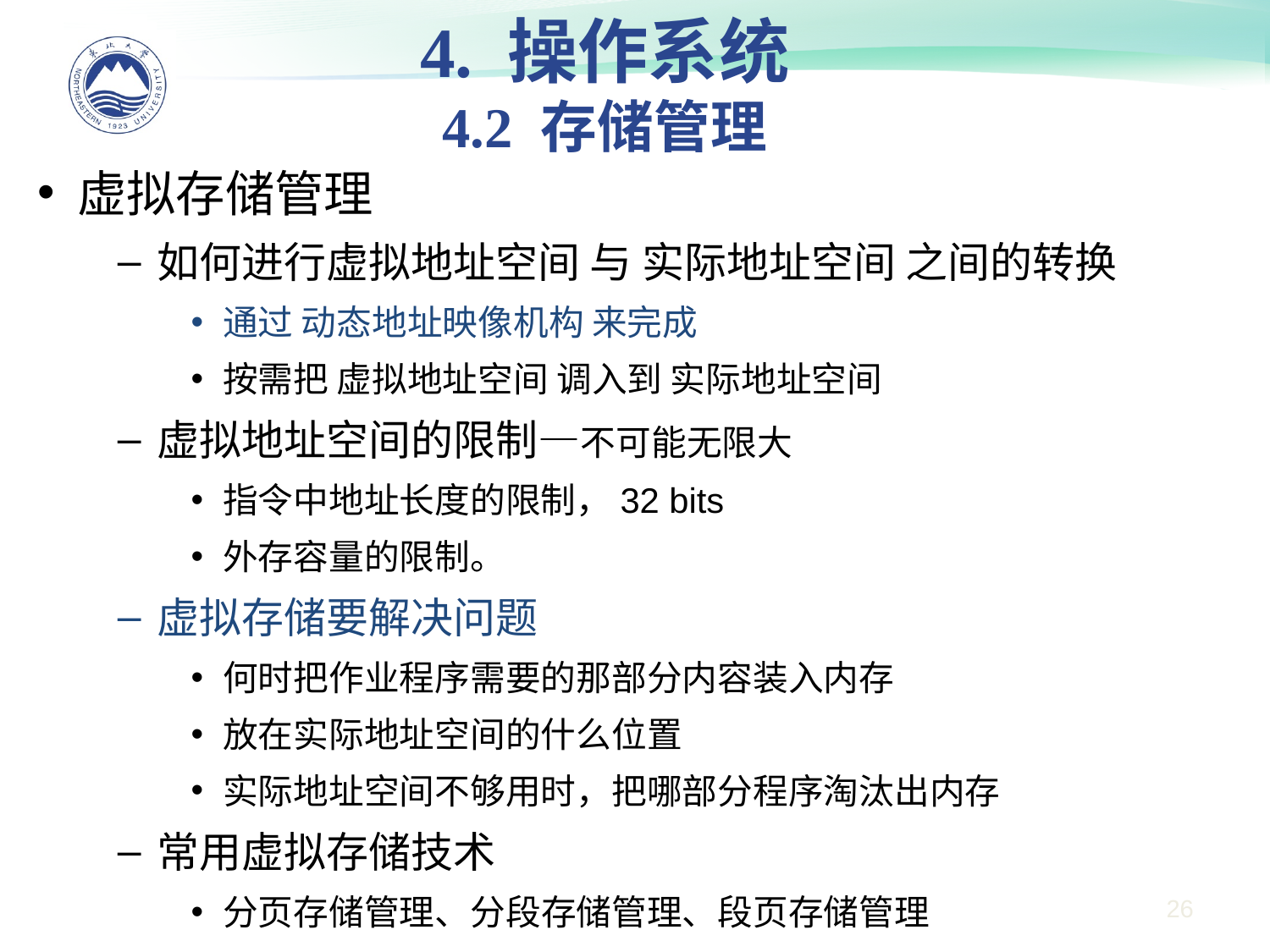

4. 操作系统
4.2 存储管理
虚拟存储管理
如何进行虚拟地址空间 与 实际地址空间 之间的转换
通过 动态地址映像机构 来完成
按需把 虚拟地址空间 调入到 实际地址空间
虚拟地址空间的限制—不可能无限大
指令中地址长度的限制，32 bits
外存容量的限制。
虚拟存储要解决问题
何时把作业程序需要的那部分内容装入内存
放在实际地址空间的什么位置
实际地址空间不够用时，把哪部分程序淘汰出内存
常用虚拟存储技术
分页存储管理、分段存储管理、段页存储管理
26